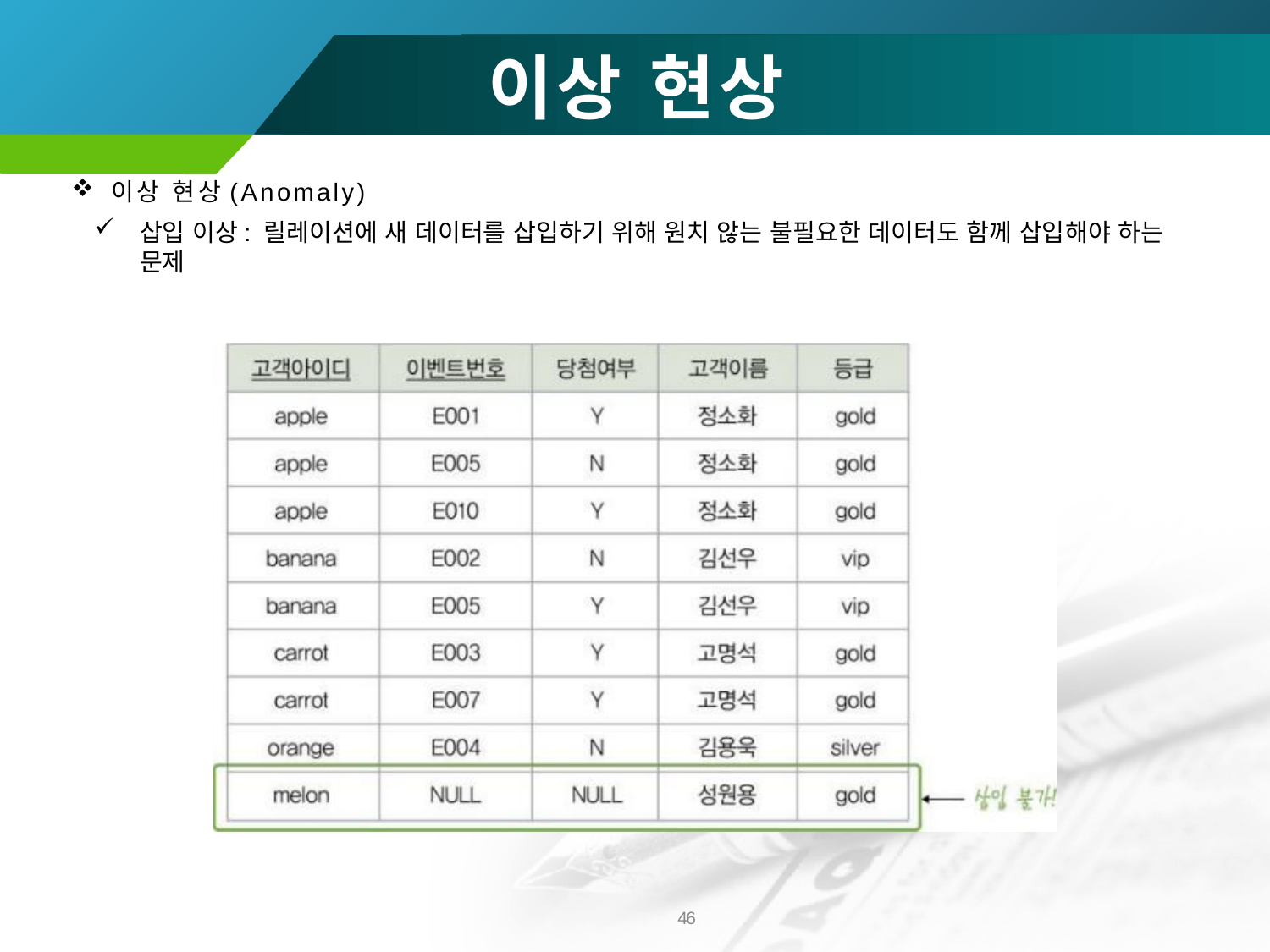

# 이상 현상
이상 현상(Anomaly)
삽입 이상: 릴레이션에 새 데이터를 삽입하기 위해 원치 않는 불필요한 데이터도 함께 삽입해야 하는 문제

46